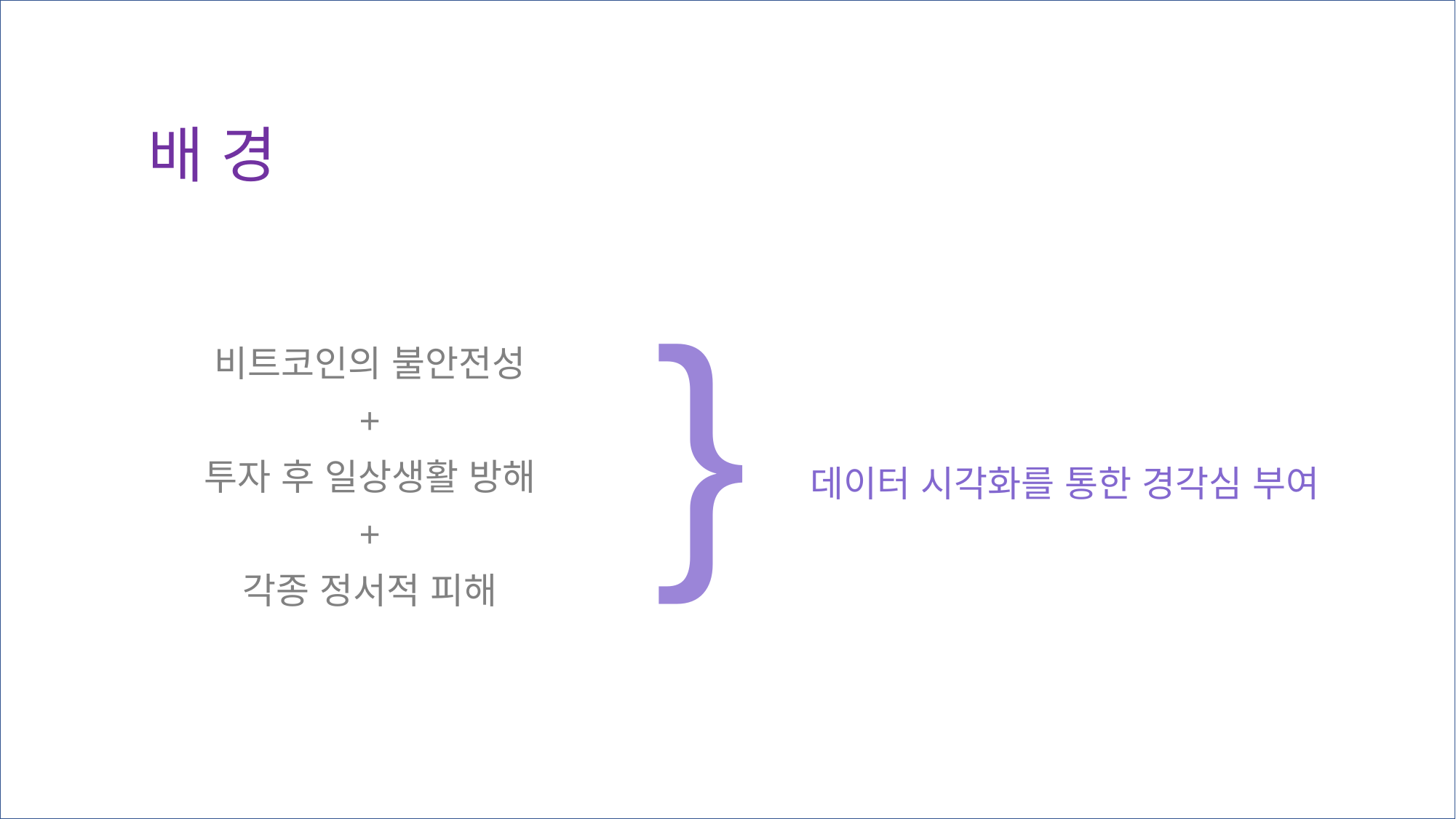

배 경
}
비트코인의 불안전성
+
투자 후 일상생활 방해
+
각종 정서적 피해
데이터 시각화를 통한 경각심 부여